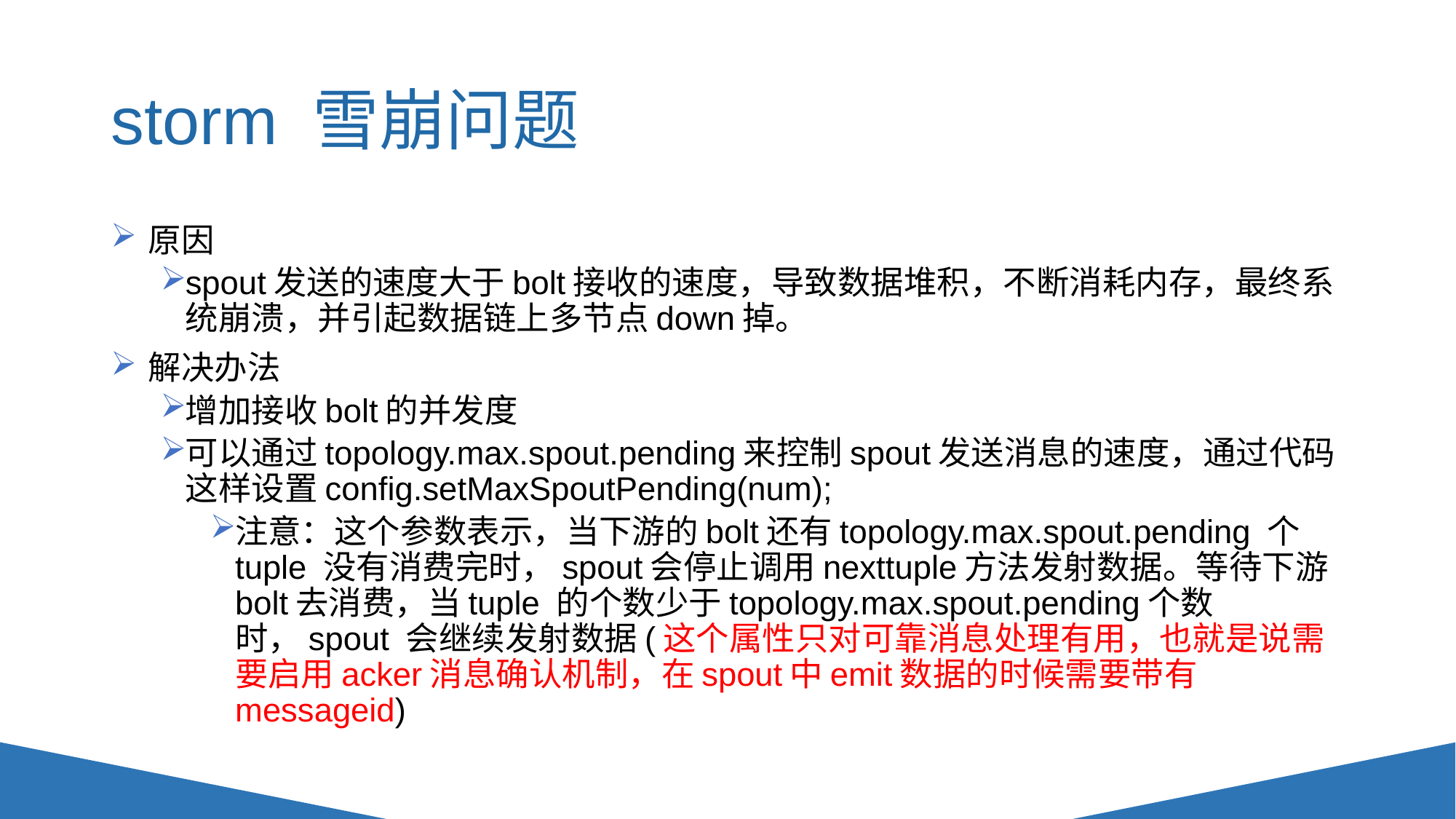

# storm 雪崩问题
原因
spout发送的速度大于bolt接收的速度，导致数据堆积，不断消耗内存，最终系统崩溃，并引起数据链上多节点down掉。
解决办法
增加接收bolt的并发度
可以通过topology.max.spout.pending来控制spout发送消息的速度，通过代码这样设置config.setMaxSpoutPending(num);
注意：这个参数表示，当下游的bolt还有topology.max.spout.pending 个 tuple 没有消费完时，spout会停止调用nexttuple方法发射数据。等待下游bolt去消费，当tuple 的个数少于topology.max.spout.pending个数时，spout 会继续发射数据(这个属性只对可靠消息处理有用，也就是说需要启用acker消息确认机制，在spout中emit数据的时候需要带有messageid)